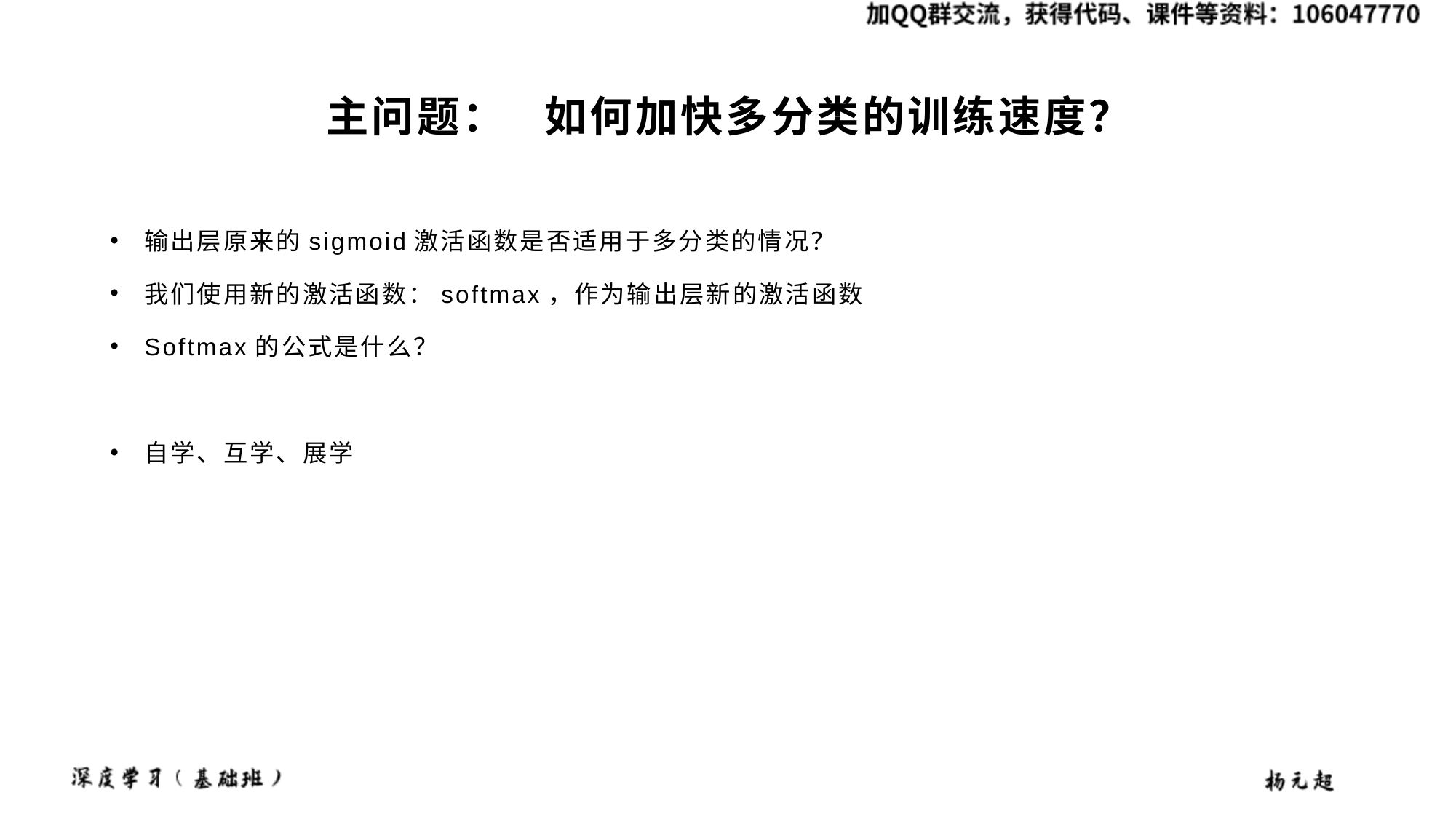

# 主问题：	如何加快多分类的训练速度？
输出层原来的sigmoid激活函数是否适用于多分类的情况？
我们使用新的激活函数：softmax，作为输出层新的激活函数
Softmax的公式是什么？

自学、互学、展学